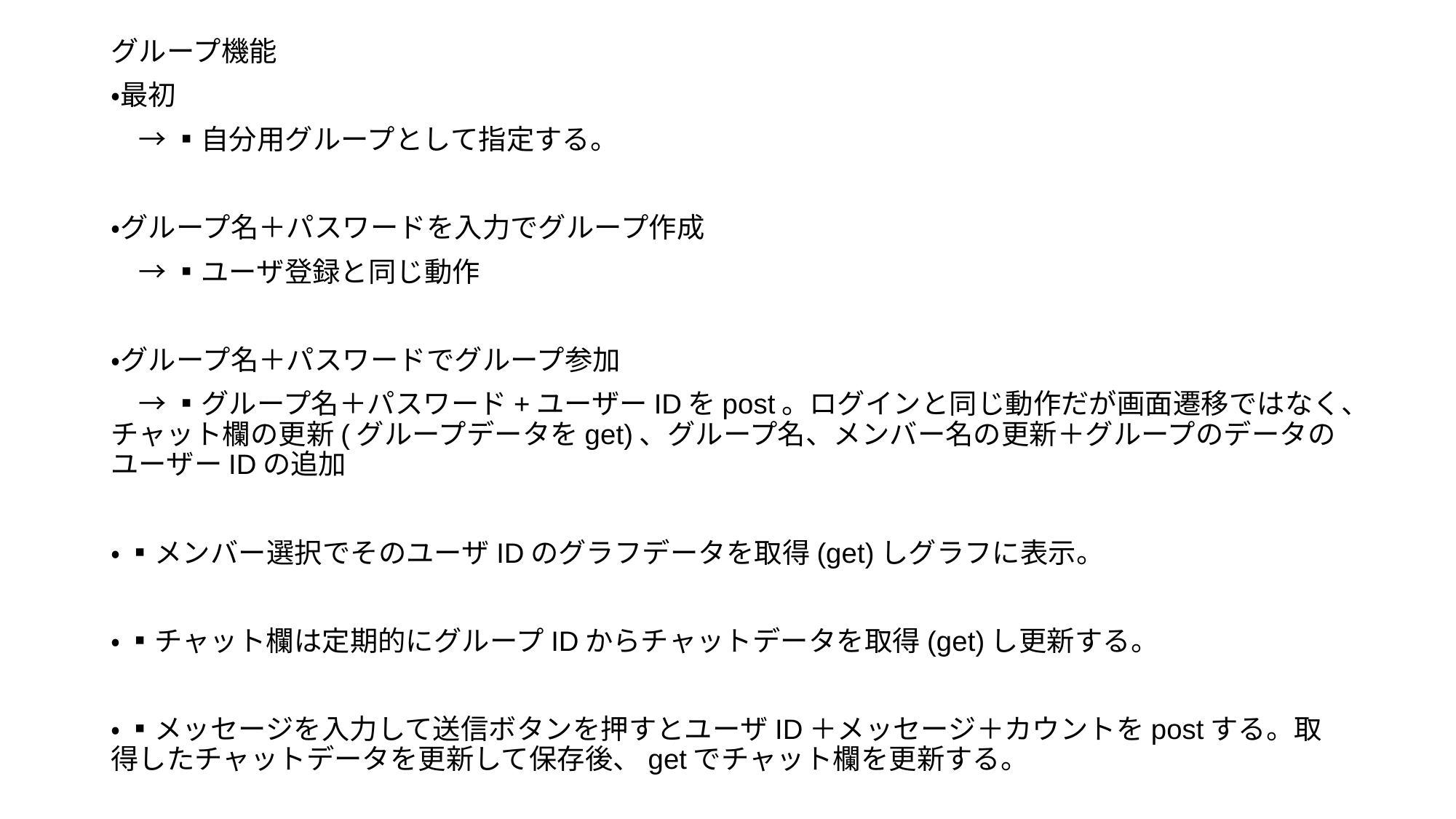

グループ機能
・最初
　→ ▪️自分用グループとして指定する。

・グループ名＋パスワードを入力でグループ作成
　→ ▪️ユーザ登録と同じ動作

・グループ名＋パスワードでグループ参加
　→ ▪️グループ名＋パスワード+ユーザーIDをpost。ログインと同じ動作だが画面遷移ではなく、チャット欄の更新(グループデータをget)、グループ名、メンバー名の更新＋グループのデータのユーザーIDの追加

・ ▪️メンバー選択でそのユーザIDのグラフデータを取得(get)しグラフに表示。

・ ▪️チャット欄は定期的にグループIDからチャットデータを取得(get)し更新する。

・ ▪️メッセージを入力して送信ボタンを押すとユーザID＋メッセージ＋カウントをpostする。取得したチャットデータを更新して保存後、getでチャット欄を更新する。